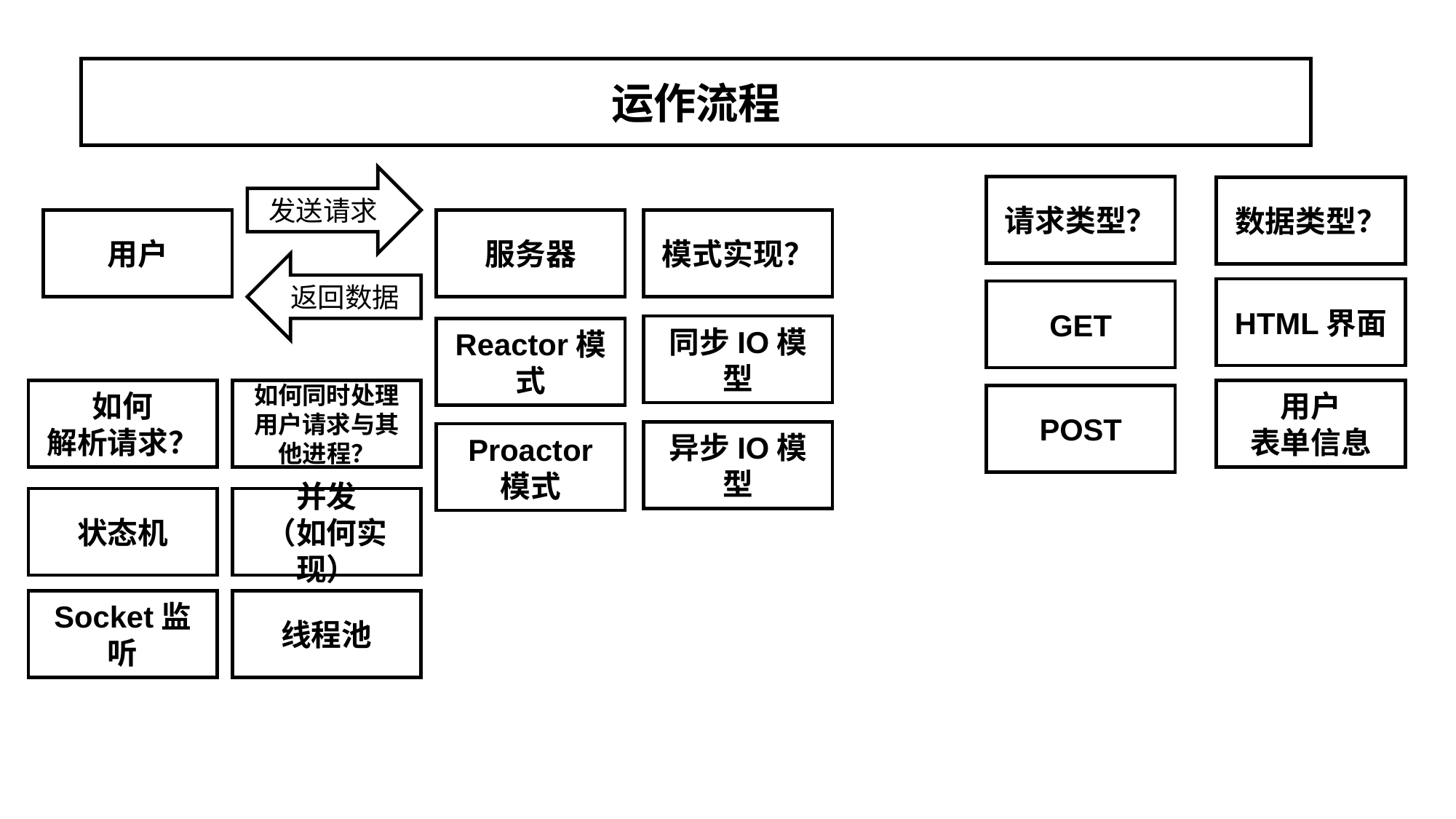

运作流程
发送请求
请求类型？
数据类型？
用户
服务器
模式实现？
返回数据
HTML界面
GET
同步IO模型
Reactor模式
如何
解析请求？
用户
表单信息
如何同时处理
用户请求与其他进程？
POST
异步IO模型
Proactor
模式
状态机
并发
（如何实现）
Socket监听
线程池